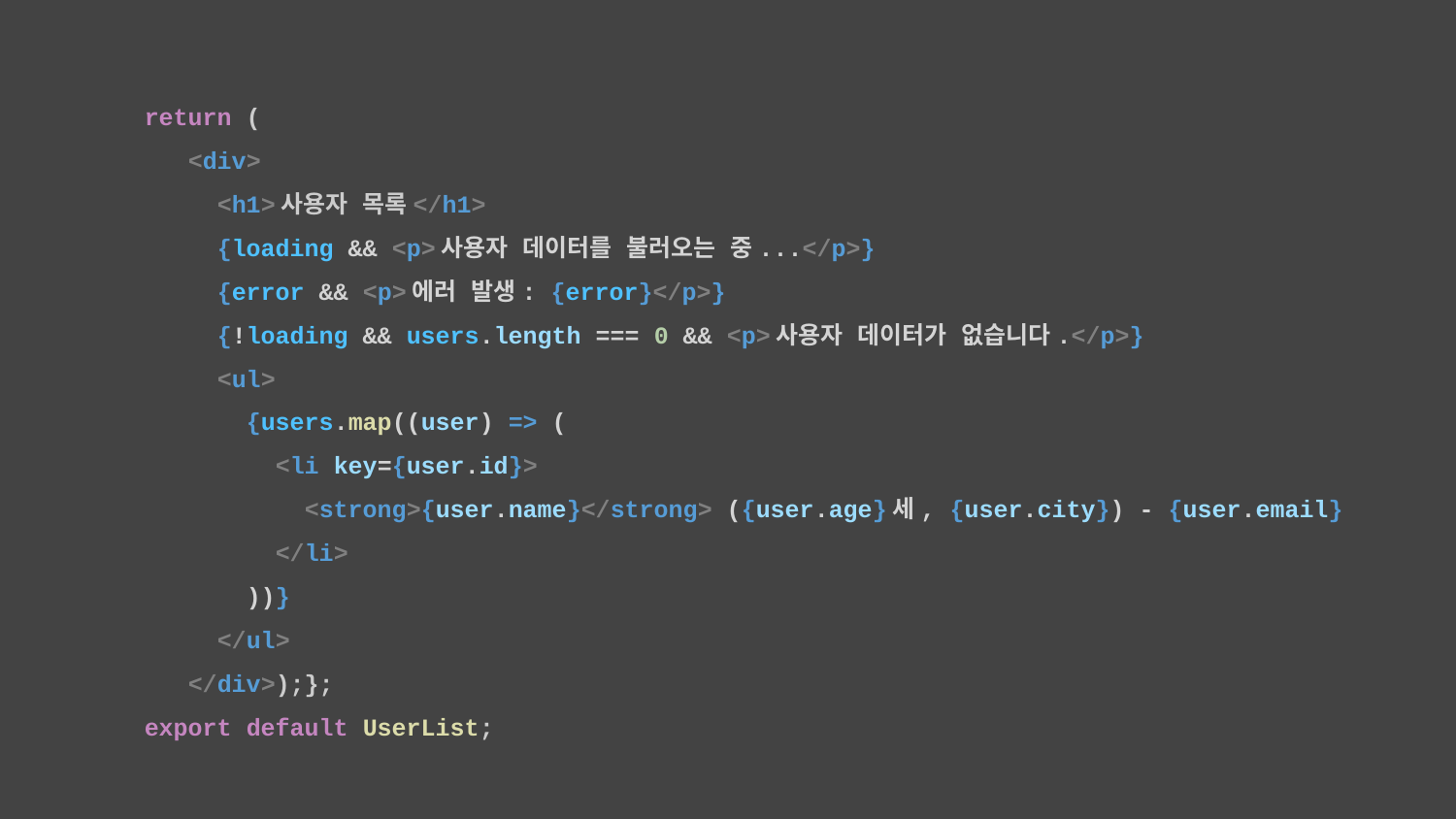

return (
   <div>
     <h1>사용자 목록</h1>
     {loading && <p>사용자 데이터를 불러오는 중...</p>}
     {error && <p>에러 발생: {error}</p>}
     {!loading && users.length === 0 && <p>사용자 데이터가 없습니다.</p>}
     <ul>
       {users.map((user) => (
         <li key={user.id}>
           <strong>{user.name}</strong> ({user.age}세, {user.city}) - {user.email}
         </li>
       ))}
     </ul>
   </div>);};
export default UserList;